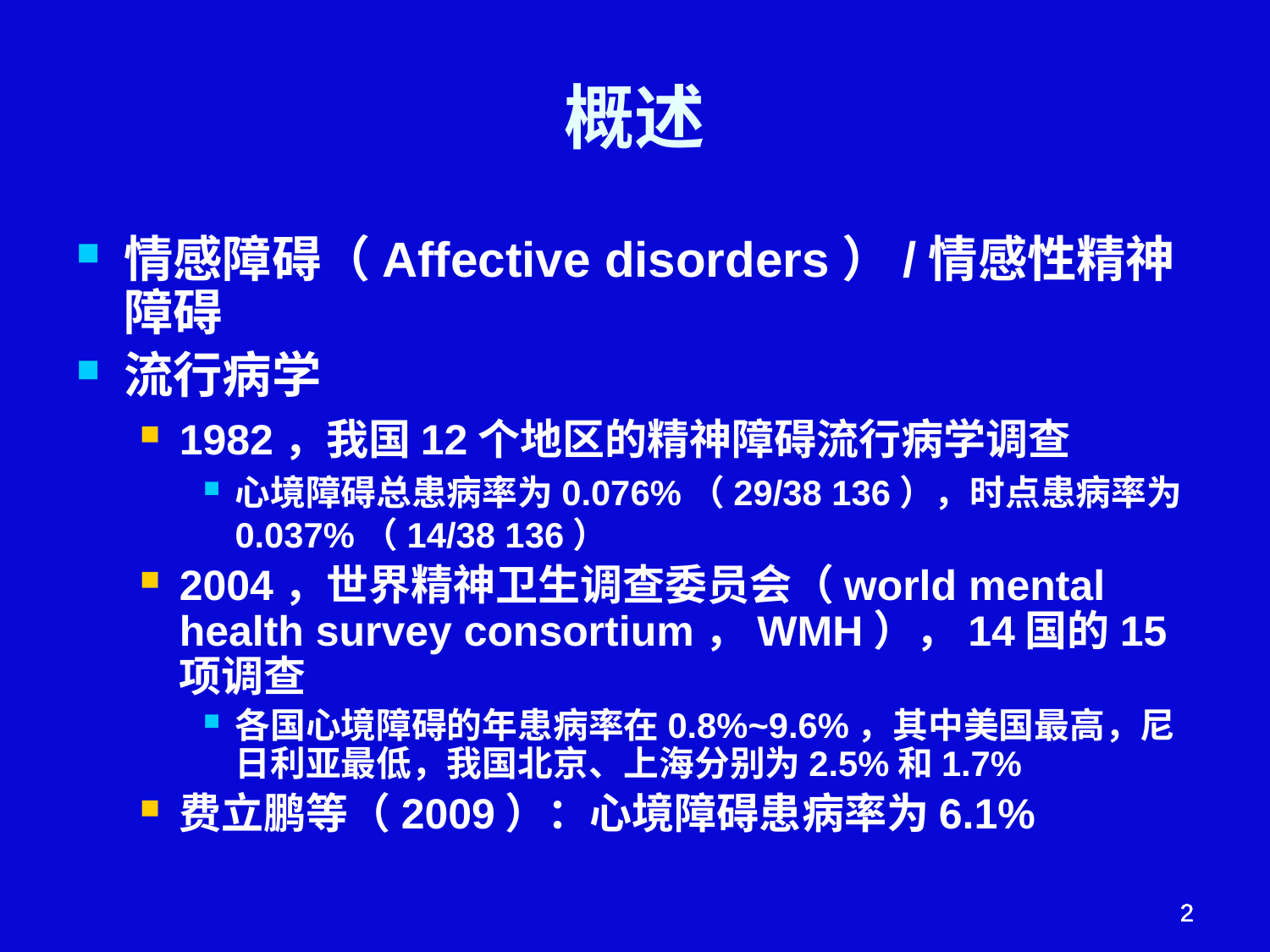

# 概述
情感障碍（Affective disorders）/情感性精神障碍
流行病学
1982，我国12个地区的精神障碍流行病学调查
心境障碍总患病率为0.076%（29/38 136），时点患病率为0.037%（14/38 136）
2004，世界精神卫生调查委员会（world mental health survey consortium，WMH），14国的15项调查
各国心境障碍的年患病率在0.8%~9.6%，其中美国最高，尼日利亚最低，我国北京、上海分别为2.5%和1.7%
费立鹏等（2009）：心境障碍患病率为6.1%
2
2
2
2
2
2